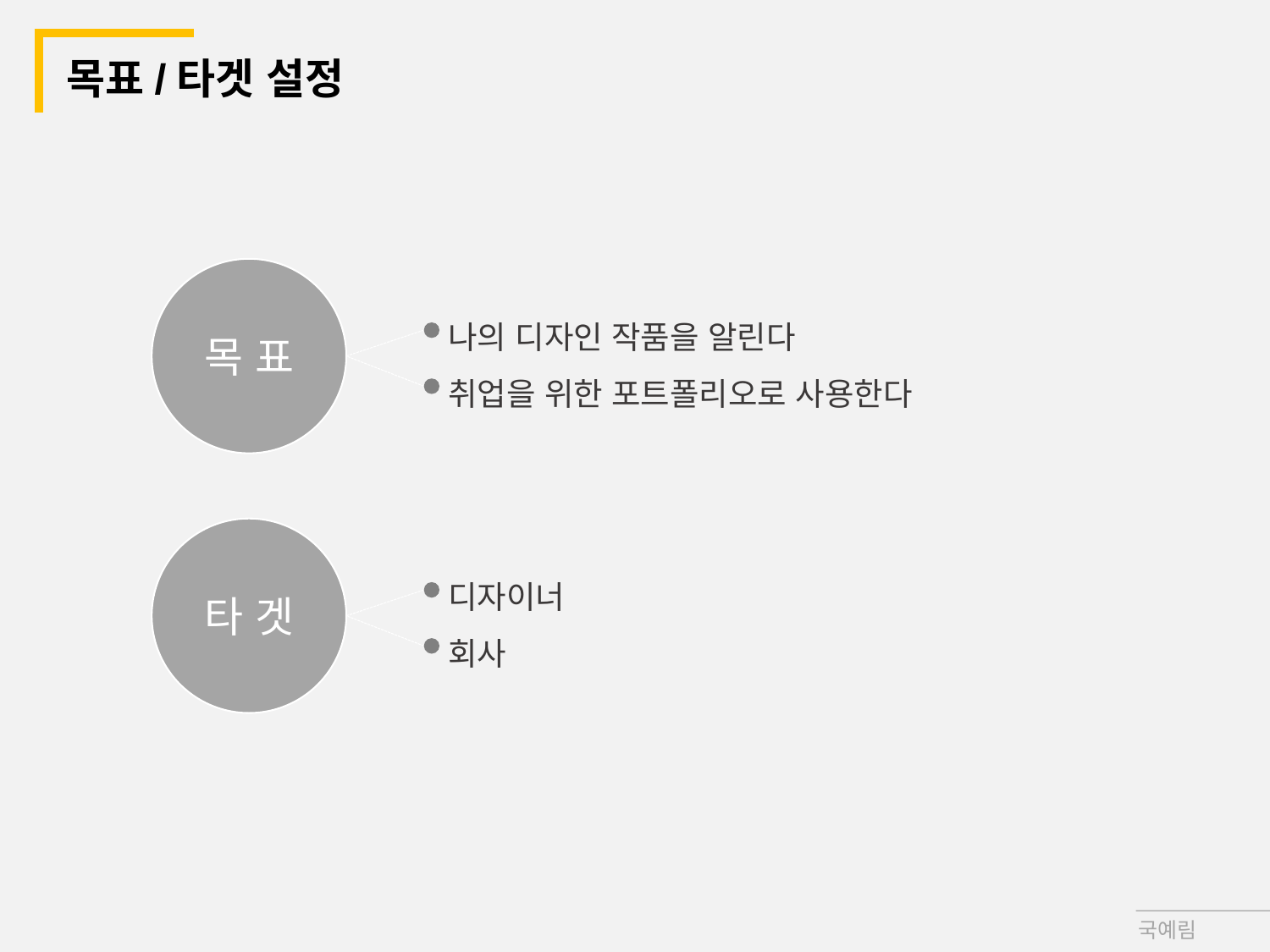

# 목표/타겟 설정

나의 디자인 작품을 알린다
취업을 위한 포트폴리오로 사용한다

목 표

디자이너
회사

타 겟